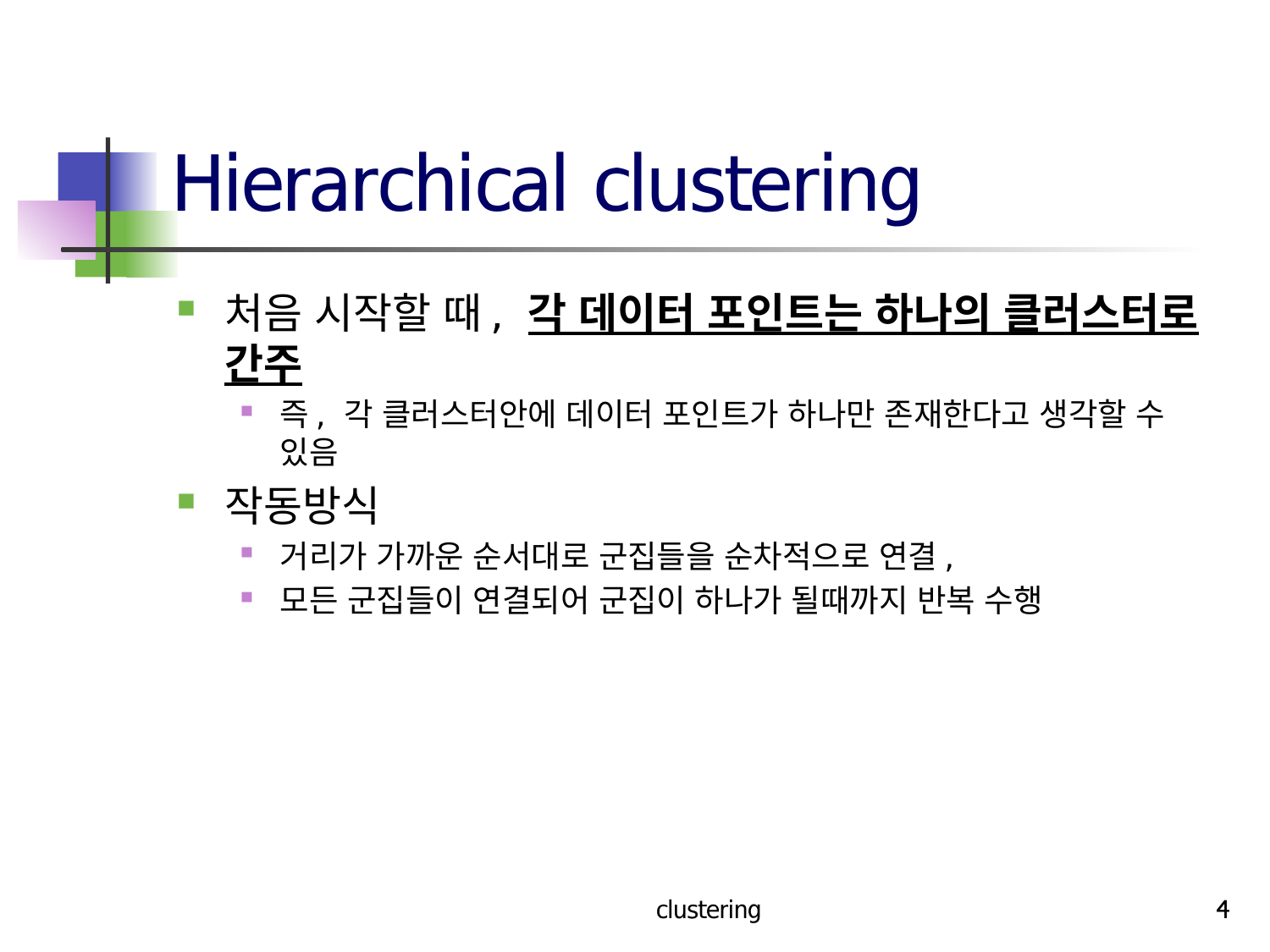

# Hierarchical clustering
처음 시작할 때, 각 데이터 포인트는 하나의 클러스터로 간주
즉, 각 클러스터안에 데이터 포인트가 하나만 존재한다고 생각할 수 있음
작동방식
거리가 가까운 순서대로 군집들을 순차적으로 연결,
모든 군집들이 연결되어 군집이 하나가 될때까지 반복 수행

clustering
4